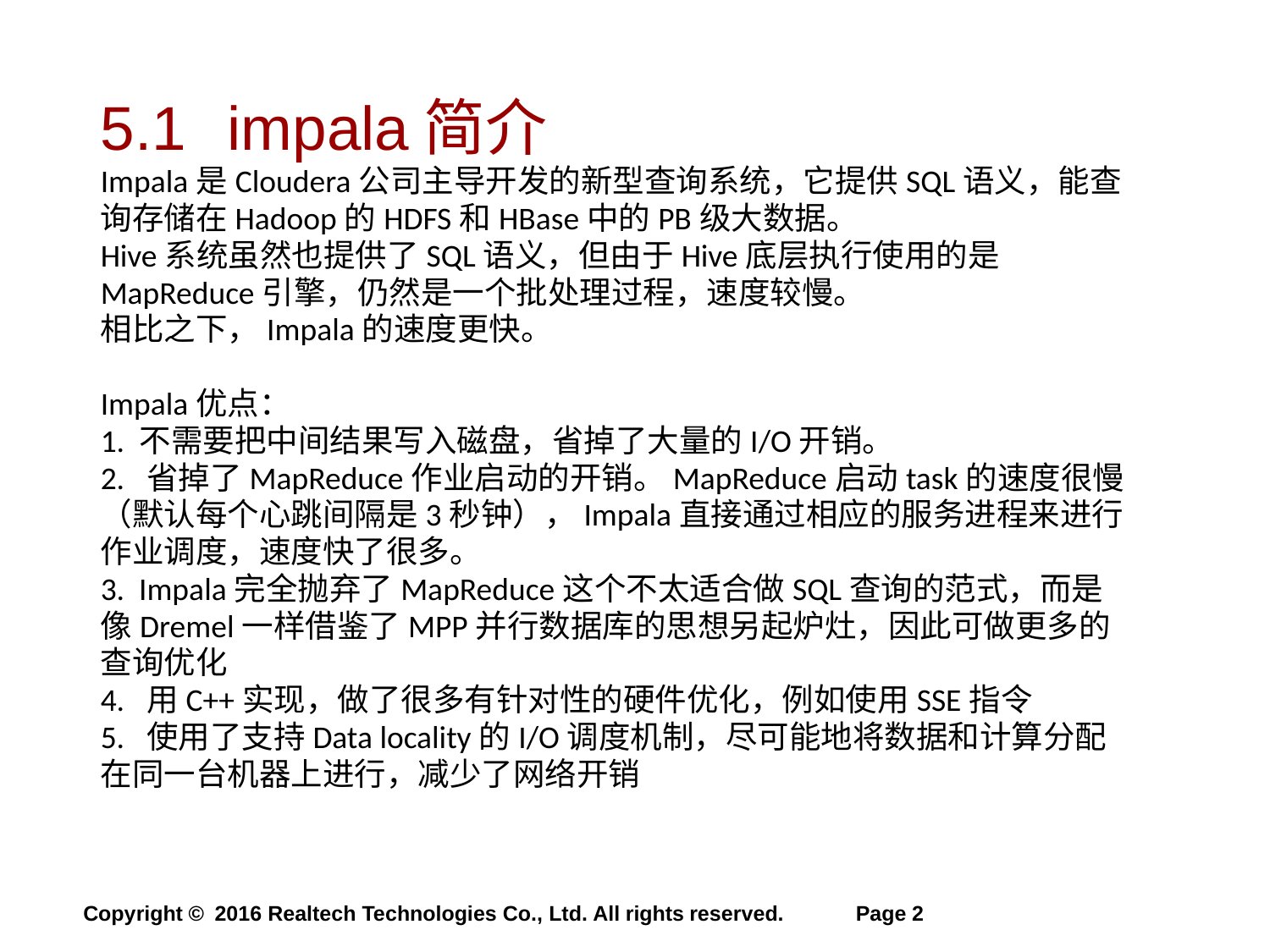

5.1	impala简介
Impala是Cloudera公司主导开发的新型查询系统，它提供SQL语义，能查询存储在Hadoop的HDFS和HBase中的PB级大数据。
Hive系统虽然也提供了SQL语义，但由于Hive底层执行使用的是MapReduce引擎，仍然是一个批处理过程，速度较慢。
相比之下，Impala的速度更快。

Impala优点：
1. 不需要把中间结果写入磁盘，省掉了大量的I/O开销。
2.  省掉了MapReduce作业启动的开销。MapReduce启动task的速度很慢（默认每个心跳间隔是3秒钟），Impala直接通过相应的服务进程来进行作业调度，速度快了很多。
3.  Impala完全抛弃了MapReduce这个不太适合做SQL查询的范式，而是像Dremel一样借鉴了MPP并行数据库的思想另起炉灶，因此可做更多的查询优化
4.  用C++实现，做了很多有针对性的硬件优化，例如使用SSE指令
5.  使用了支持Data locality的I/O调度机制，尽可能地将数据和计算分配在同一台机器上进行，减少了网络开销
Copyright ©  2016 Realtech Technologies Co., Ltd. All rights reserved.
Page 2